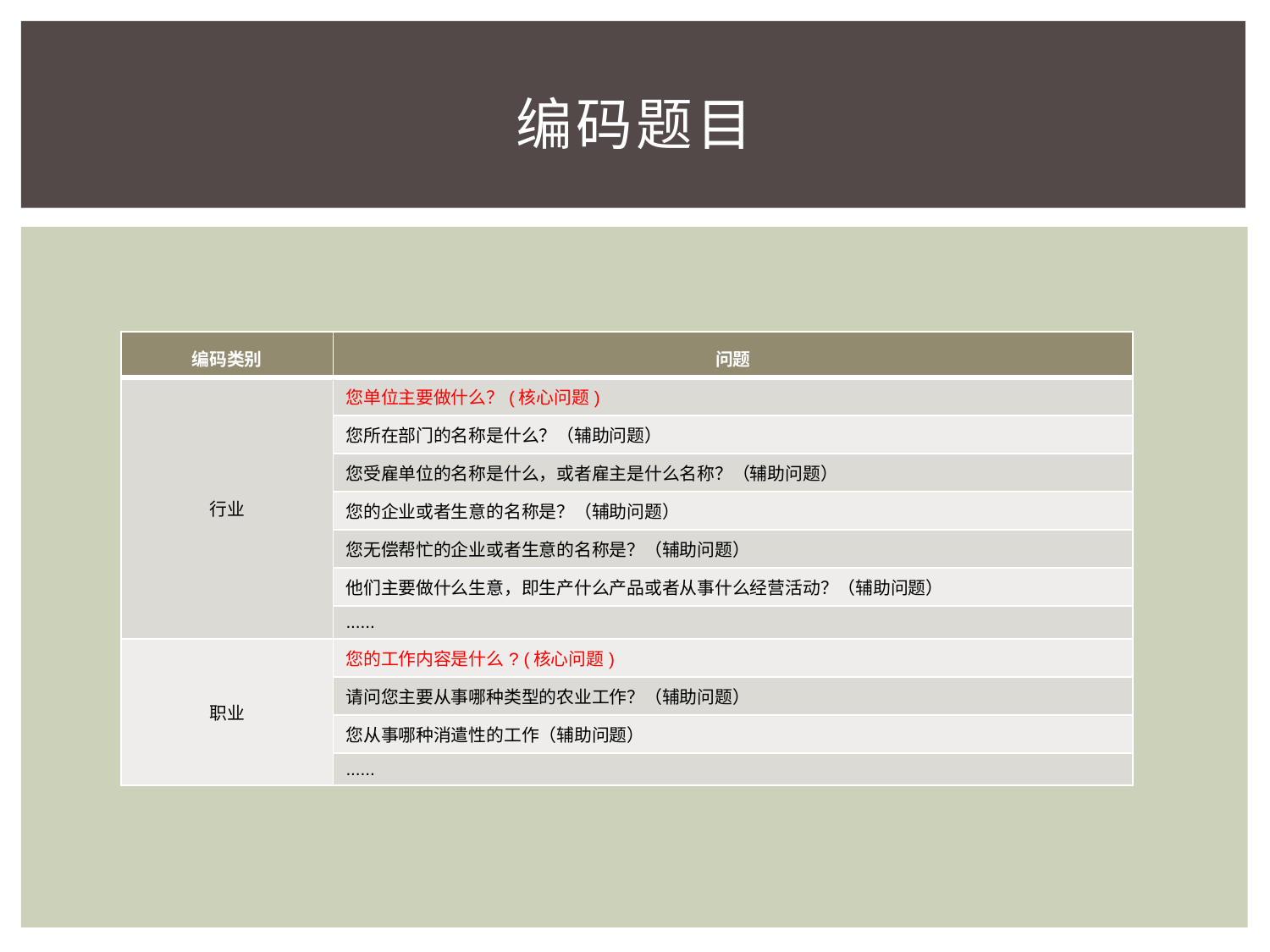

# 编码题目
| 编码类别 | 问题 |
| --- | --- |
| 行业 | 您单位主要做什么？(核心问题) |
|  | 您所在部门的名称是什么？（辅助问题） |
|  | 您受雇单位的名称是什么，或者雇主是什么名称？（辅助问题） |
|  | 您的企业或者生意的名称是？（辅助问题） |
|  | 您无偿帮忙的企业或者生意的名称是？（辅助问题） |
|  | 他们主要做什么生意，即生产什么产品或者从事什么经营活动？（辅助问题） |
|  | ...... |
| 职业 | 您的工作内容是什么? (核心问题) |
|  | 请问您主要从事哪种类型的农业工作？（辅助问题） |
|  | 您从事哪种消遣性的工作（辅助问题） |
|  | ...... |